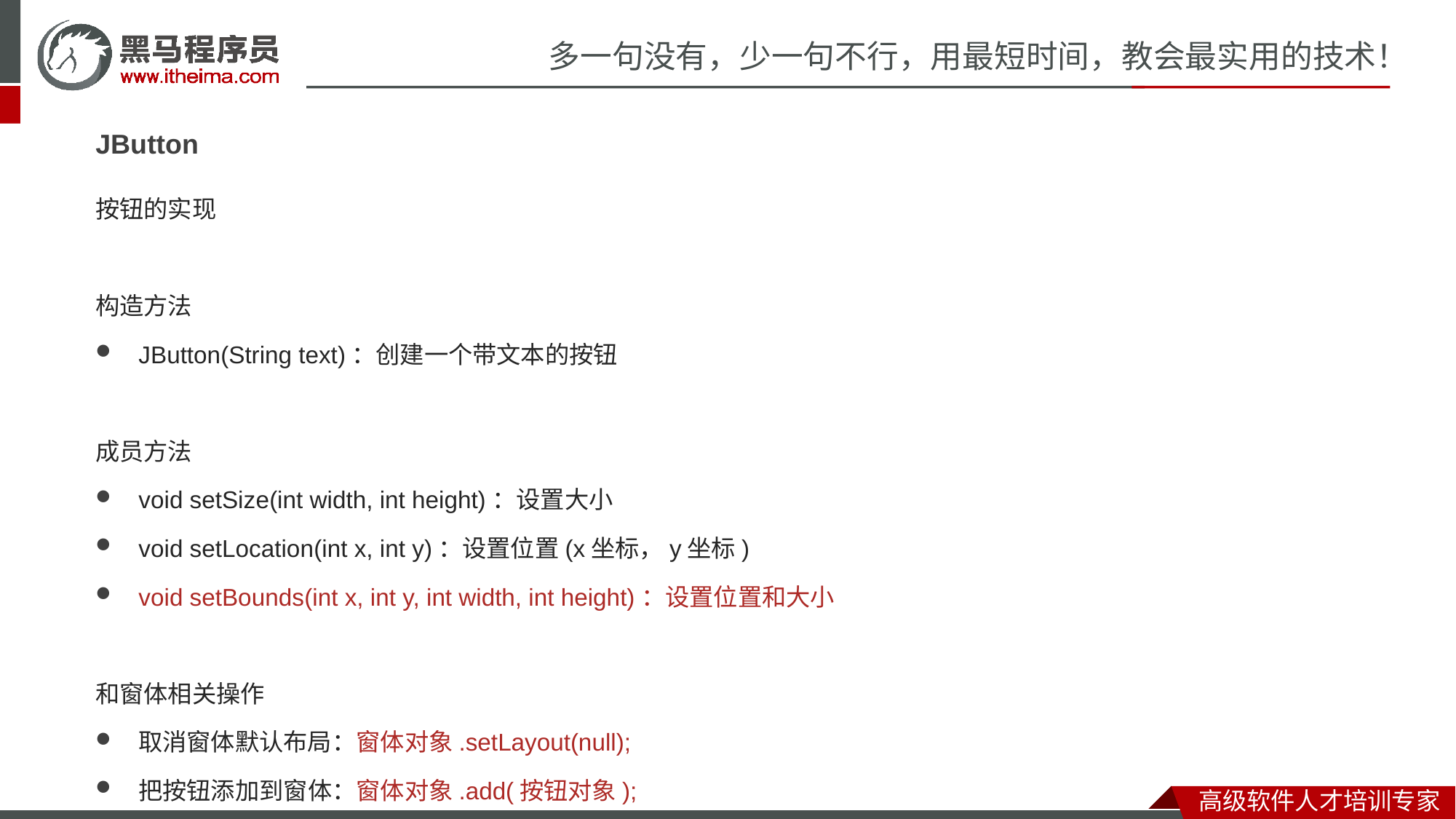

JButton
按钮的实现

构造方法
JButton​(String text)：创建一个带文本的按钮

成员方法
void setSize​(int width, int height)：设置大小
void setLocation​(int x, int y)：设置位置(x坐标，y坐标)
void setBounds​(int x, int y, int width, int height)：设置位置和大小

和窗体相关操作
取消窗体默认布局：窗体对象.setLayout(null);
把按钮添加到窗体：窗体对象.add(按钮对象);